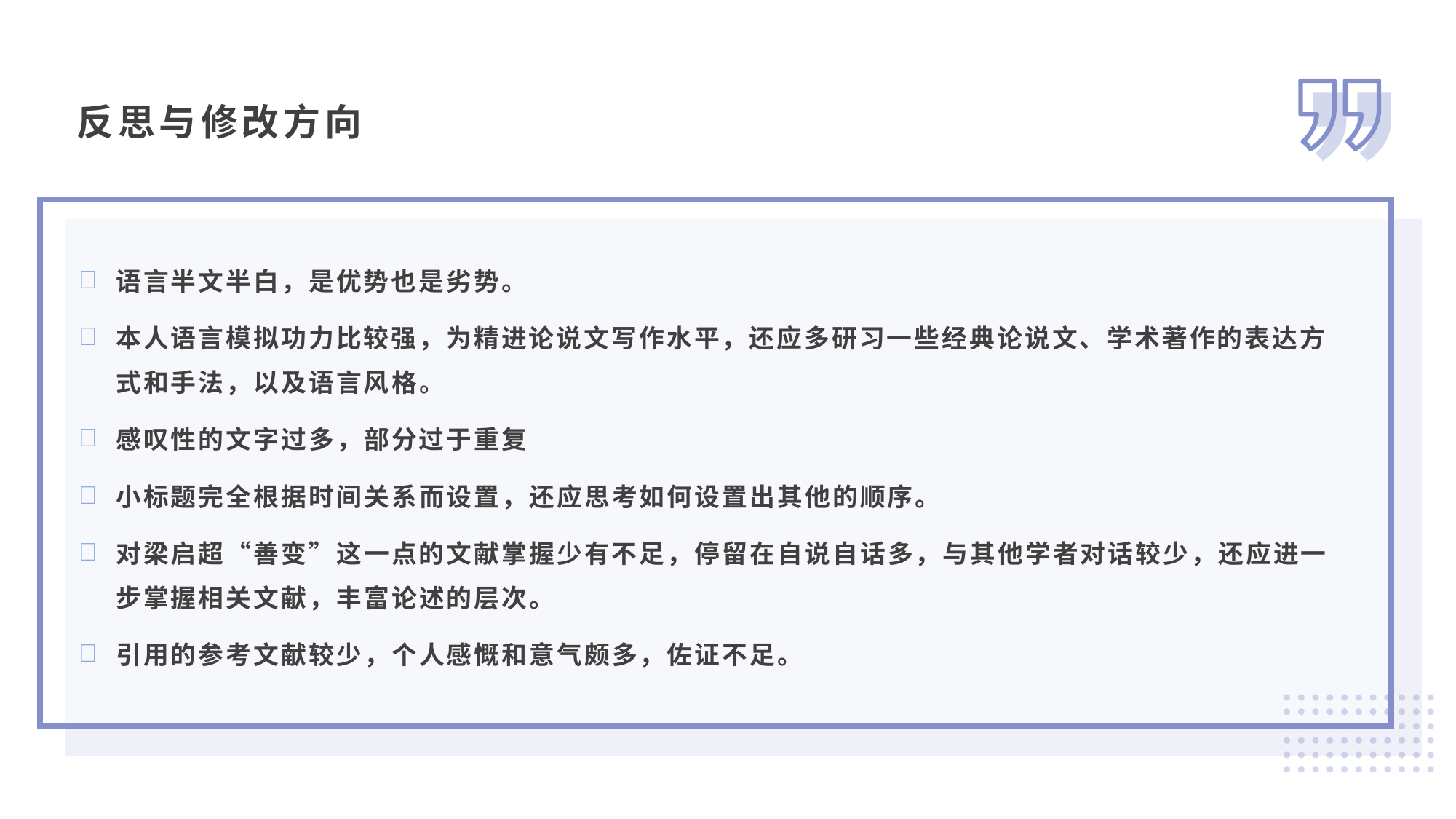

反思与修改方向

语言半文半白，是优势也是劣势。
本人语言模拟功力比较强，为精进论说文写作水平，还应多研习一些经典论说文、学术著作的表达方式和手法，以及语言风格。
感叹性的文字过多，部分过于重复
小标题完全根据时间关系而设置，还应思考如何设置出其他的顺序。
对梁启超“善变”这一点的文献掌握少有不足，停留在自说自话多，与其他学者对话较少，还应进一步掌握相关文献，丰富论述的层次。
引用的参考文献较少，个人感慨和意气颇多，佐证不足。